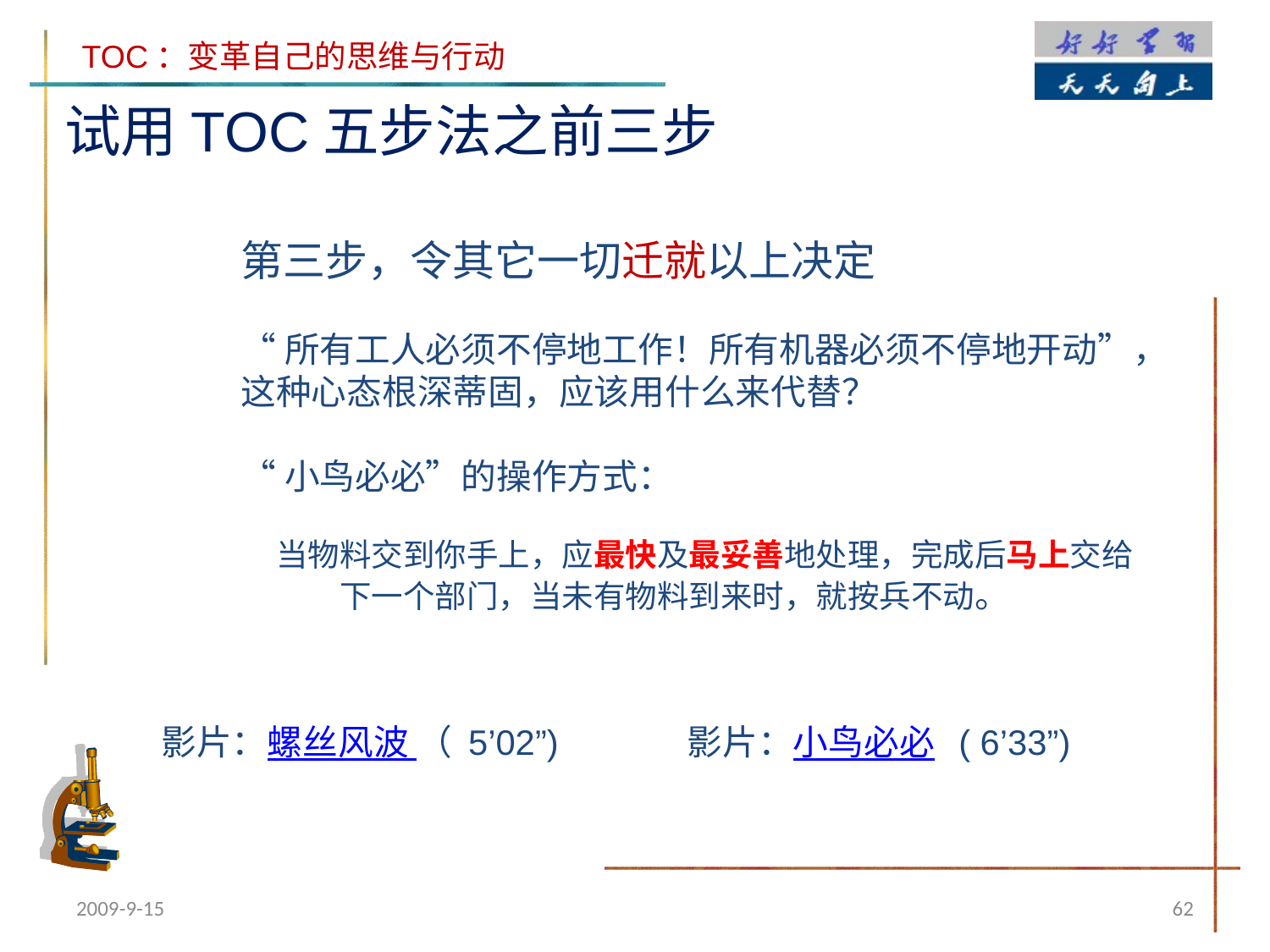

试用TOC五步法之前三步
第三步，令其它一切迁就以上决定

“所有工人必须不停地工作！所有机器必须不停地开动”，这种心态根深蒂固，应该用什么来代替？

“小鸟必必”的操作方式：

当物料交到你手上，应最快及最妥善地处理，完成后马上交给下一个部门，当未有物料到来时，就按兵不动。
影片：螺丝风波 （ 5’02”)
影片：小鸟必必  ( 6’33”)
2009-9-15
62